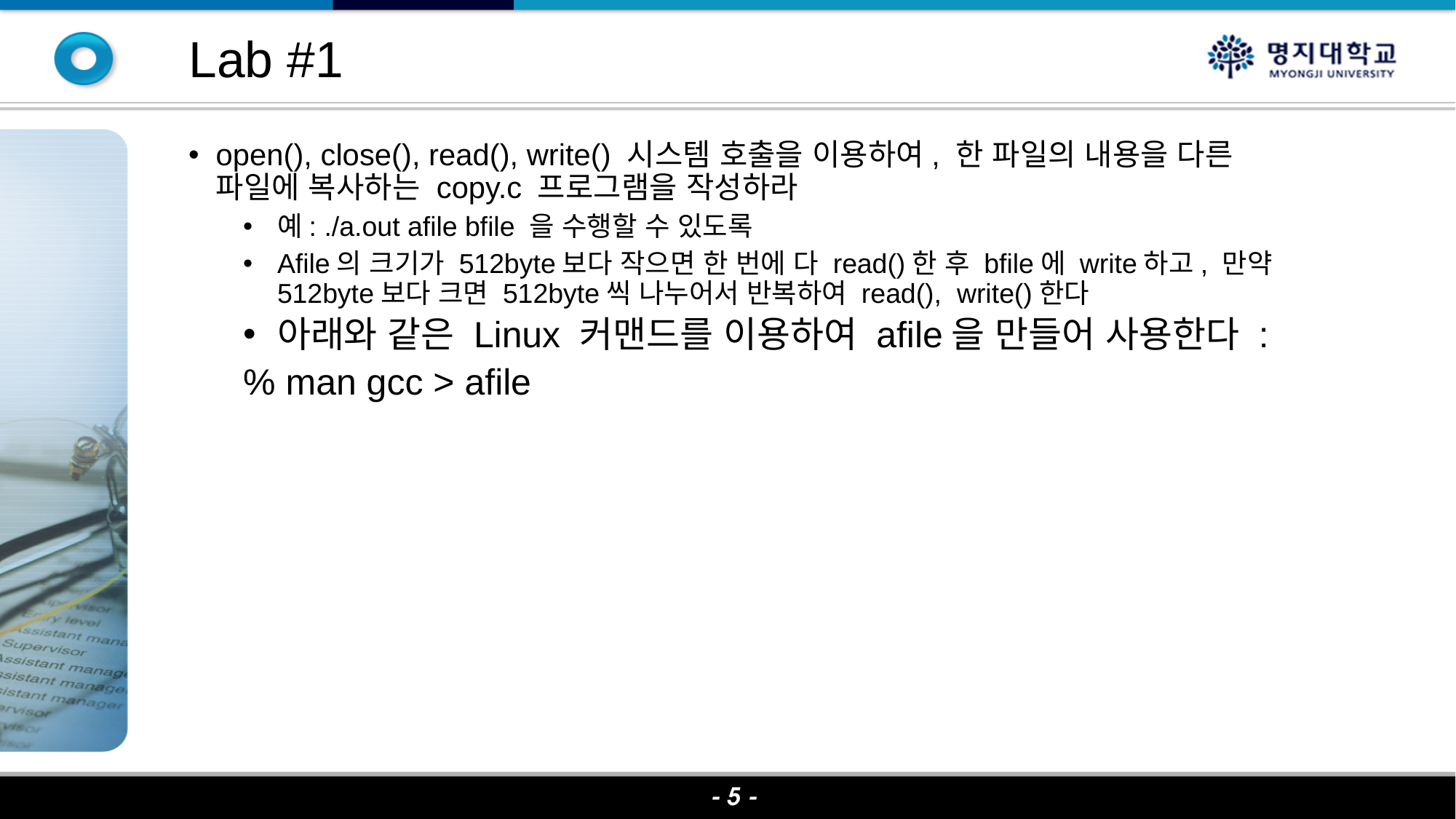

Lab #1
open(), close(), read(), write() 시스템 호출을 이용하여, 한 파일의 내용을 다른 파일에 복사하는 copy.c 프로그램을 작성하라
예: ./a.out afile bfile 을 수행할 수 있도록
Afile의 크기가 512byte보다 작으면 한 번에 다 read()한 후 bfile에 write하고, 만약 512byte보다 크면 512byte씩 나누어서 반복하여 read(),  write()한다
아래와 같은 Linux 커맨드를 이용하여 afile을 만들어 사용한다 :
% man gcc > afile
- 5 -